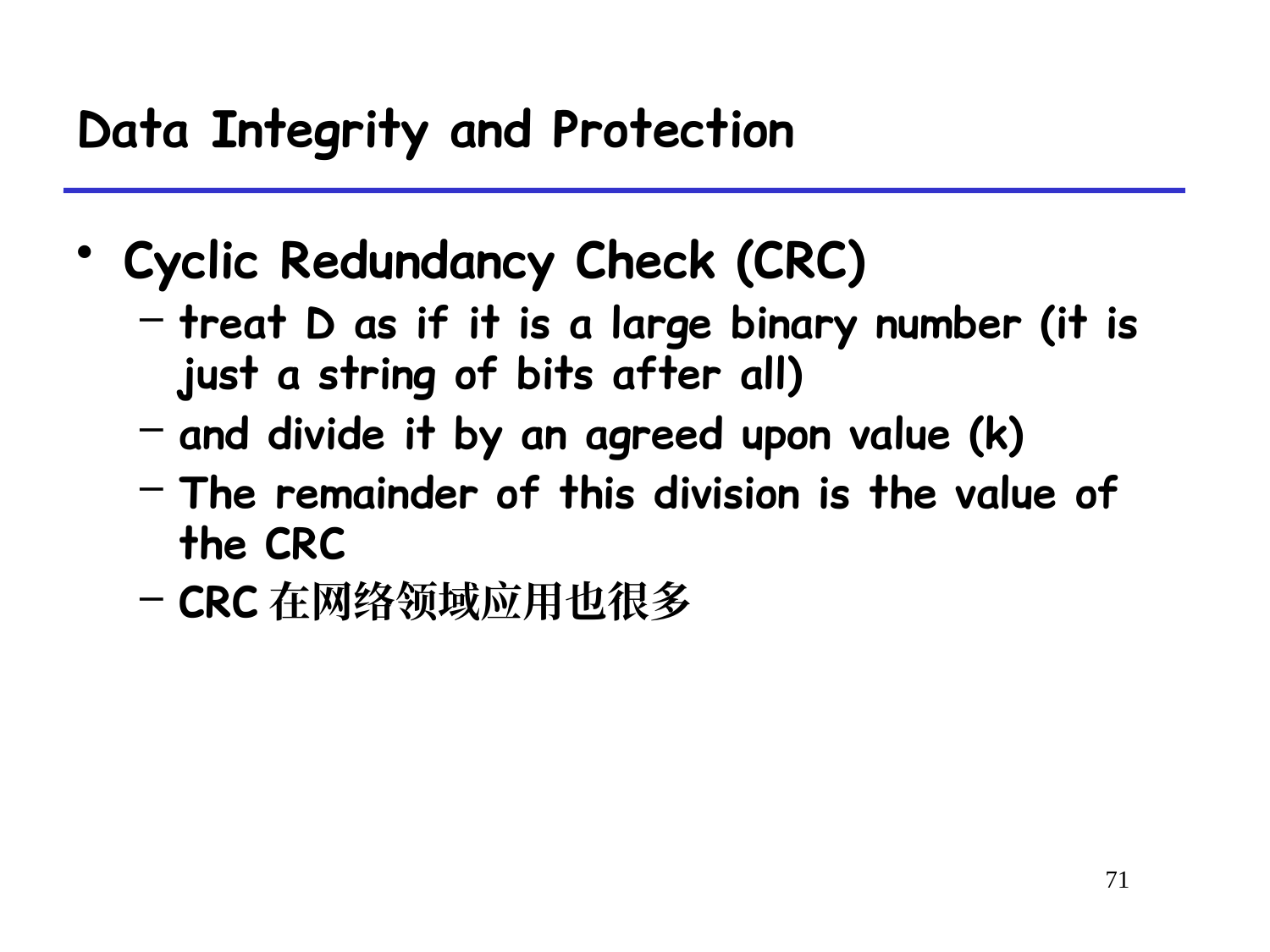

# Data Integrity and Protection
Cyclic Redundancy Check (CRC)
treat D as if it is a large binary number (it is just a string of bits after all)
and divide it by an agreed upon value (k)
The remainder of this division is the value of the CRC
CRC在网络领域应用也很多

71